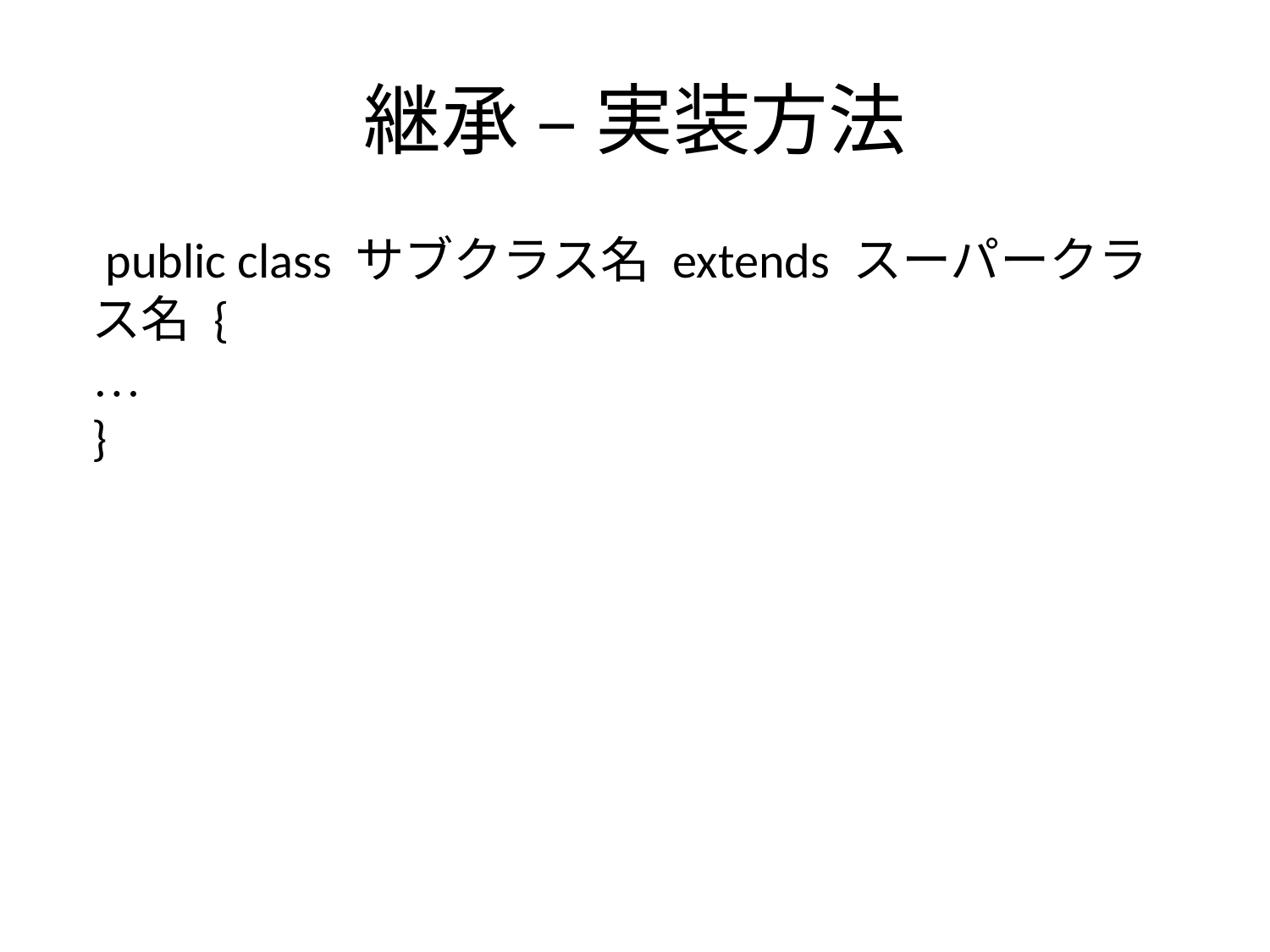

# 継承 – 実装方法
　public class サブクラス名 extends スーパークラス名 {
…
}